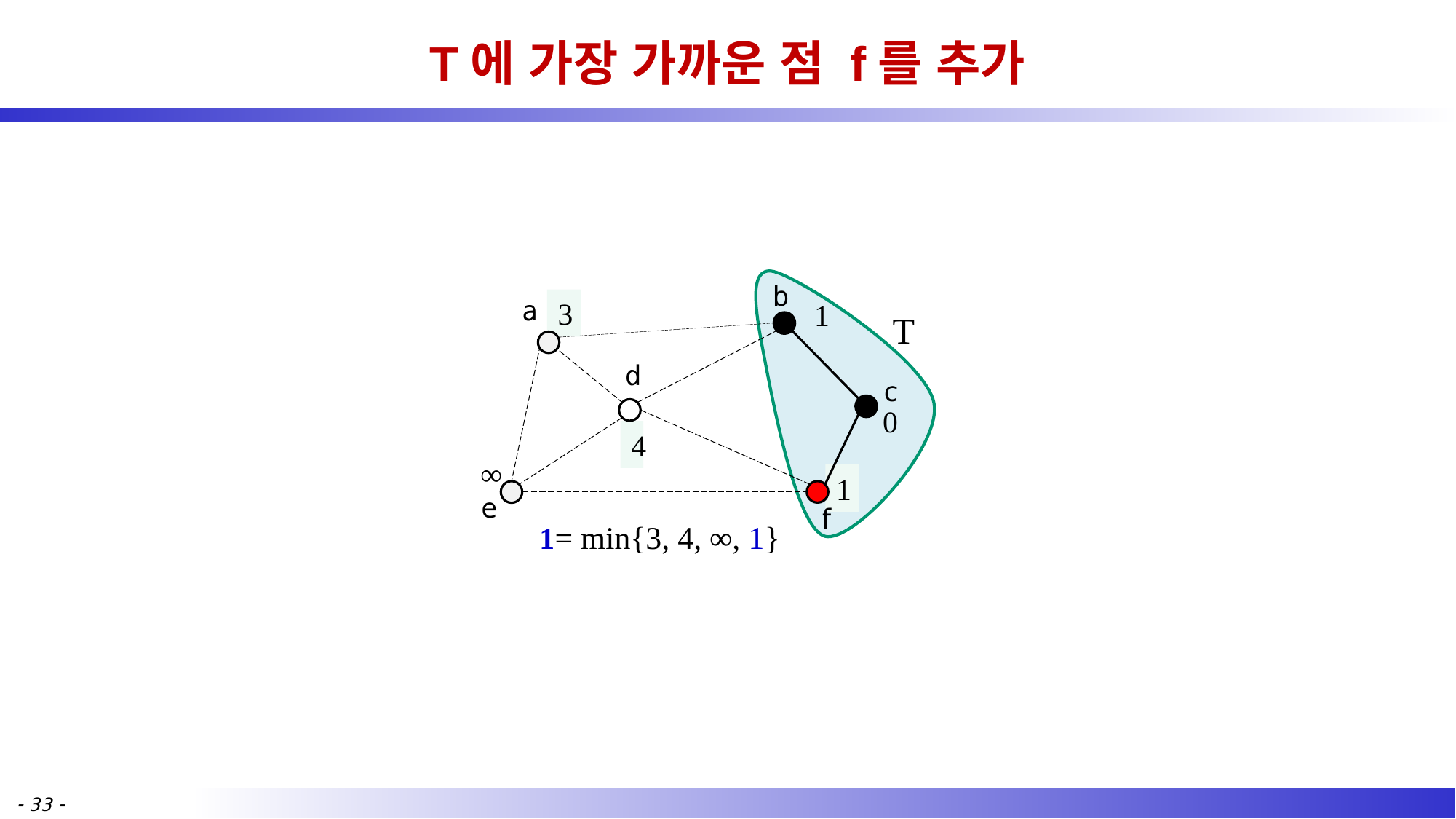

# T에 가장 가까운 점 f를 추가
b
a

d
c

e
f
3
1
T

0
4
∞
1
1= min{3, 4, ∞, 1}
- 33 -